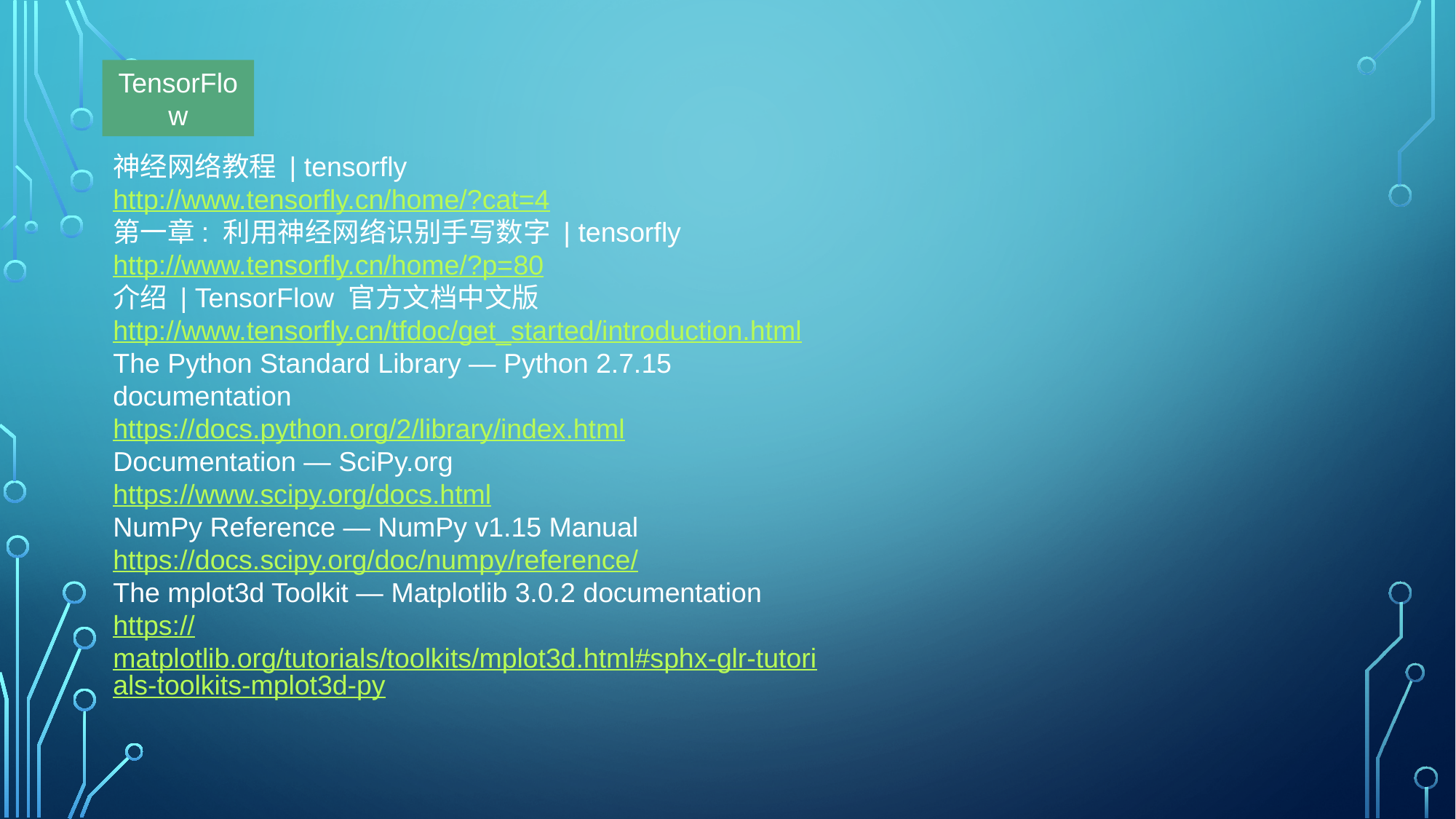

TensorFlow
神经网络教程 | tensorfly
http://www.tensorfly.cn/home/?cat=4
第一章: 利用神经网络识别手写数字 | tensorfly
http://www.tensorfly.cn/home/?p=80
介绍 | TensorFlow 官方文档中文版
http://www.tensorfly.cn/tfdoc/get_started/introduction.html
The Python Standard Library — Python 2.7.15 documentation
https://docs.python.org/2/library/index.html
Documentation — SciPy.org
https://www.scipy.org/docs.html
NumPy Reference — NumPy v1.15 Manual
https://docs.scipy.org/doc/numpy/reference/
The mplot3d Toolkit — Matplotlib 3.0.2 documentation
https://matplotlib.org/tutorials/toolkits/mplot3d.html#sphx-glr-tutorials-toolkits-mplot3d-py